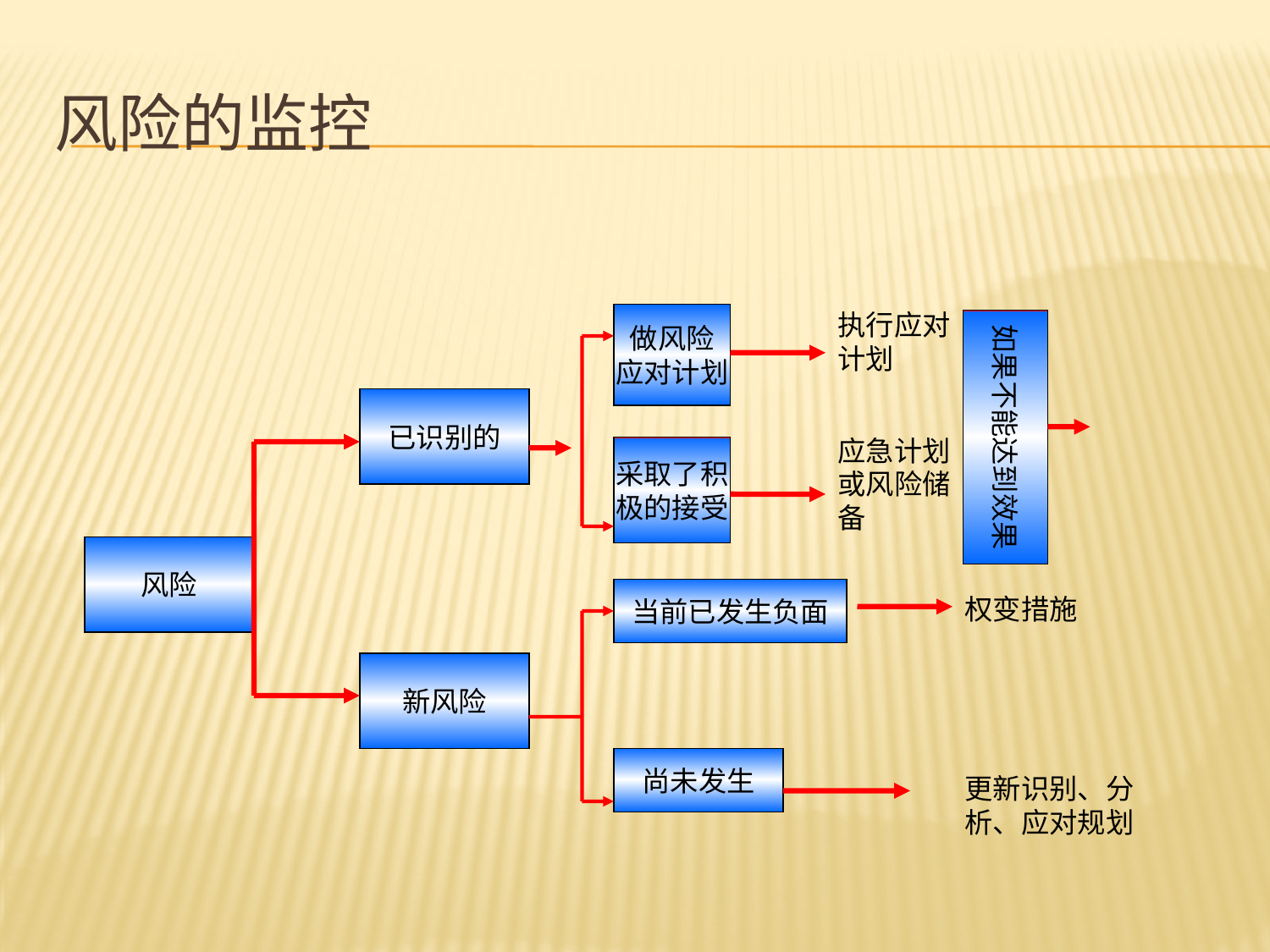

# 风险的监控

执行应对计划
做风险
应对计划
如果不能达到效果

已识别的
应急计划或风险储备

采取了积
极的接受

风险

当前已发生负面
权变措施

新风险

尚未发生
更新识别、分析、应对规划